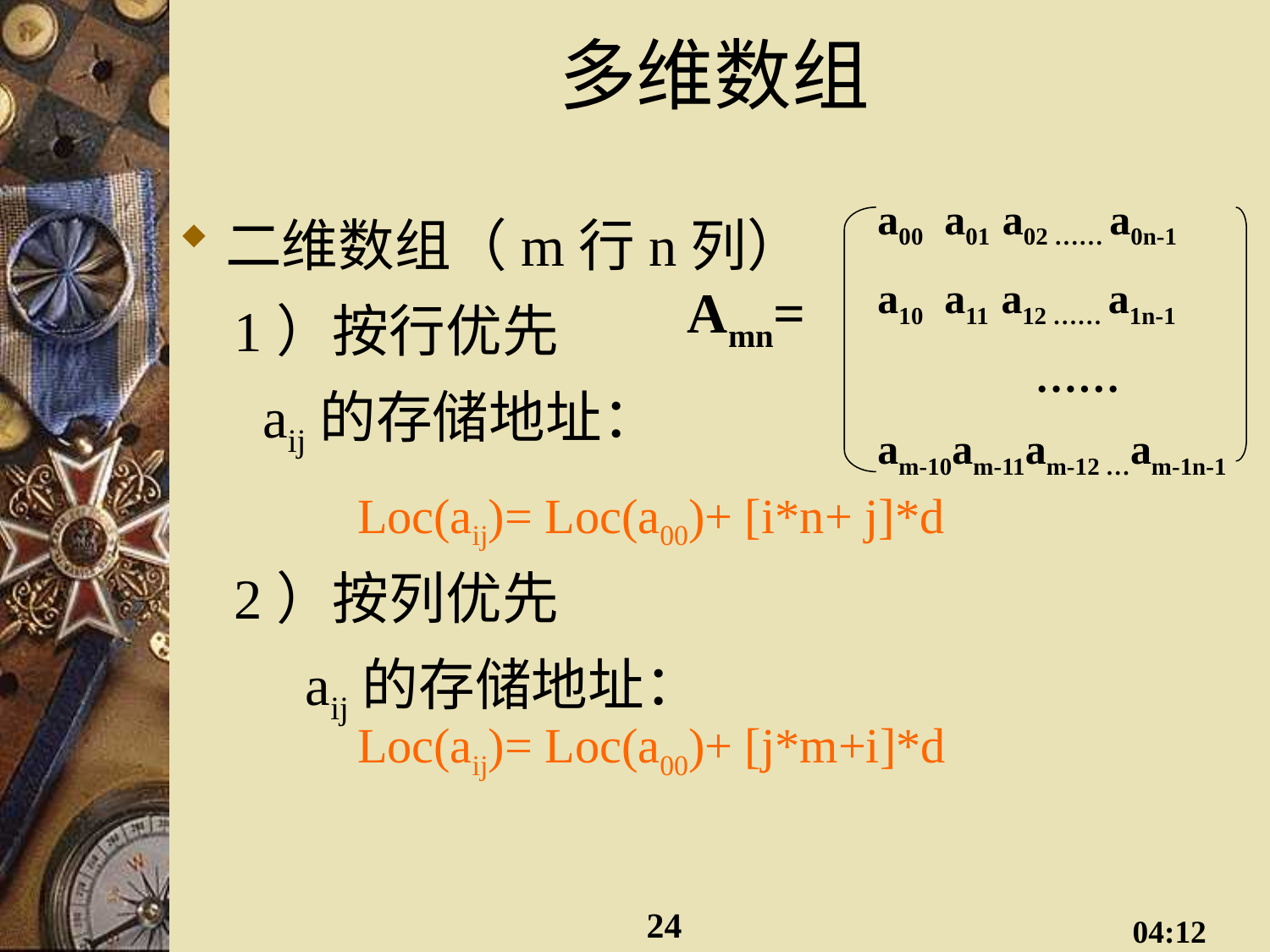

# 多维数组
a00  a01  a02 …… a0n-1
a10  a11  a12 …… a1n-1
……
am-10am-11am-12 …am-1n-1

Amn=
二维数组（m行n列）
    1）按行优先
      aij的存储地址：

    2）按列优先
         aij的存储地址：
Loc(aij)= Loc(a00)+ [i*n+ j]*d
Loc(aij)= Loc(a00)+ [j*m+i]*d